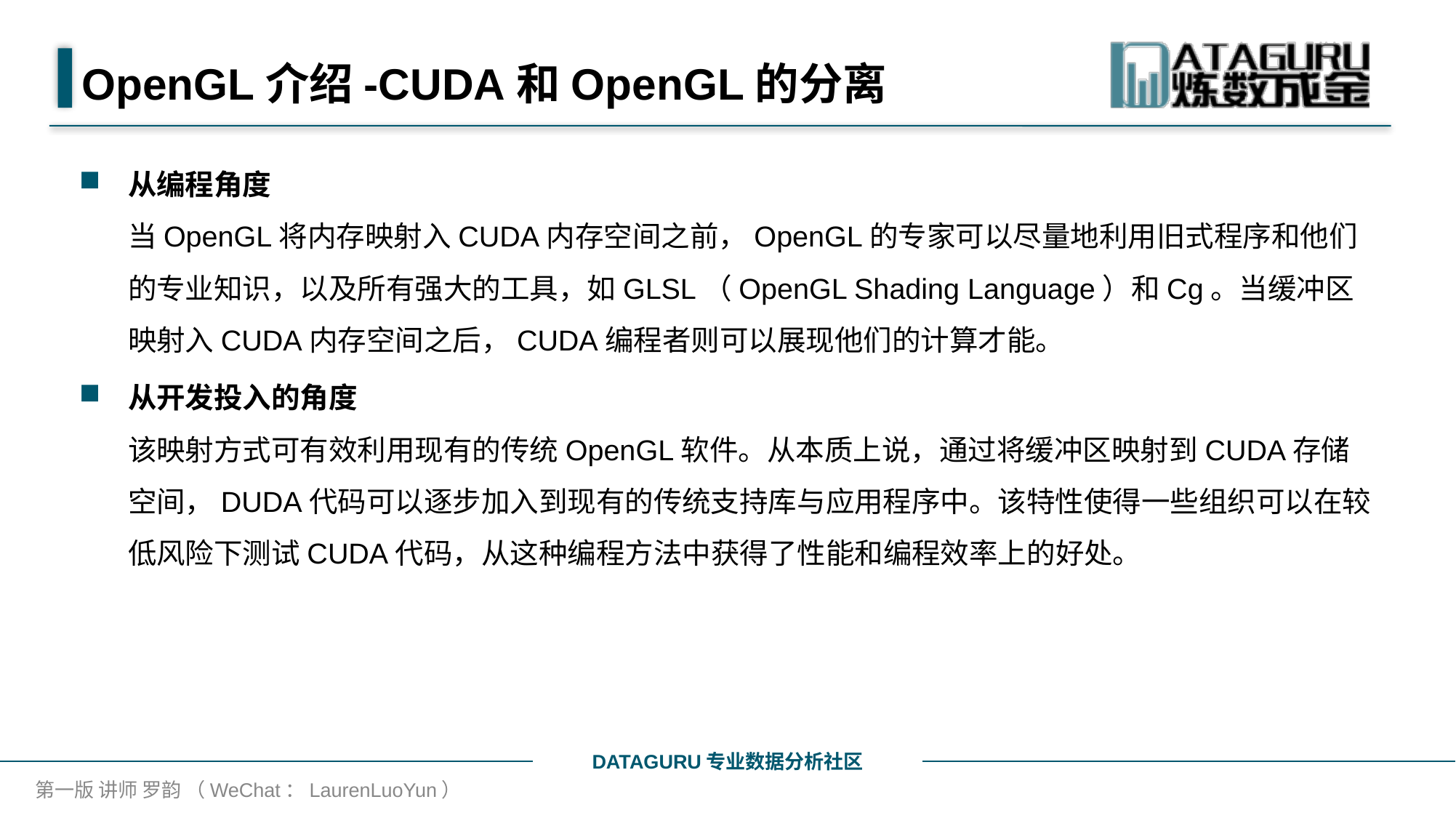

# OpenGL介绍-CUDA和OpenGL的分离
从编程角度
当OpenGL将内存映射入CUDA内存空间之前，OpenGL的专家可以尽量地利用旧式程序和他们的专业知识，以及所有强大的工具，如GLSL（OpenGL Shading Language）和Cg。当缓冲区映射入CUDA内存空间之后，CUDA编程者则可以展现他们的计算才能。
从开发投入的角度
该映射方式可有效利用现有的传统OpenGL软件。从本质上说，通过将缓冲区映射到CUDA存储空间，DUDA代码可以逐步加入到现有的传统支持库与应用程序中。该特性使得一些组织可以在较低风险下测试CUDA代码，从这种编程方法中获得了性能和编程效率上的好处。